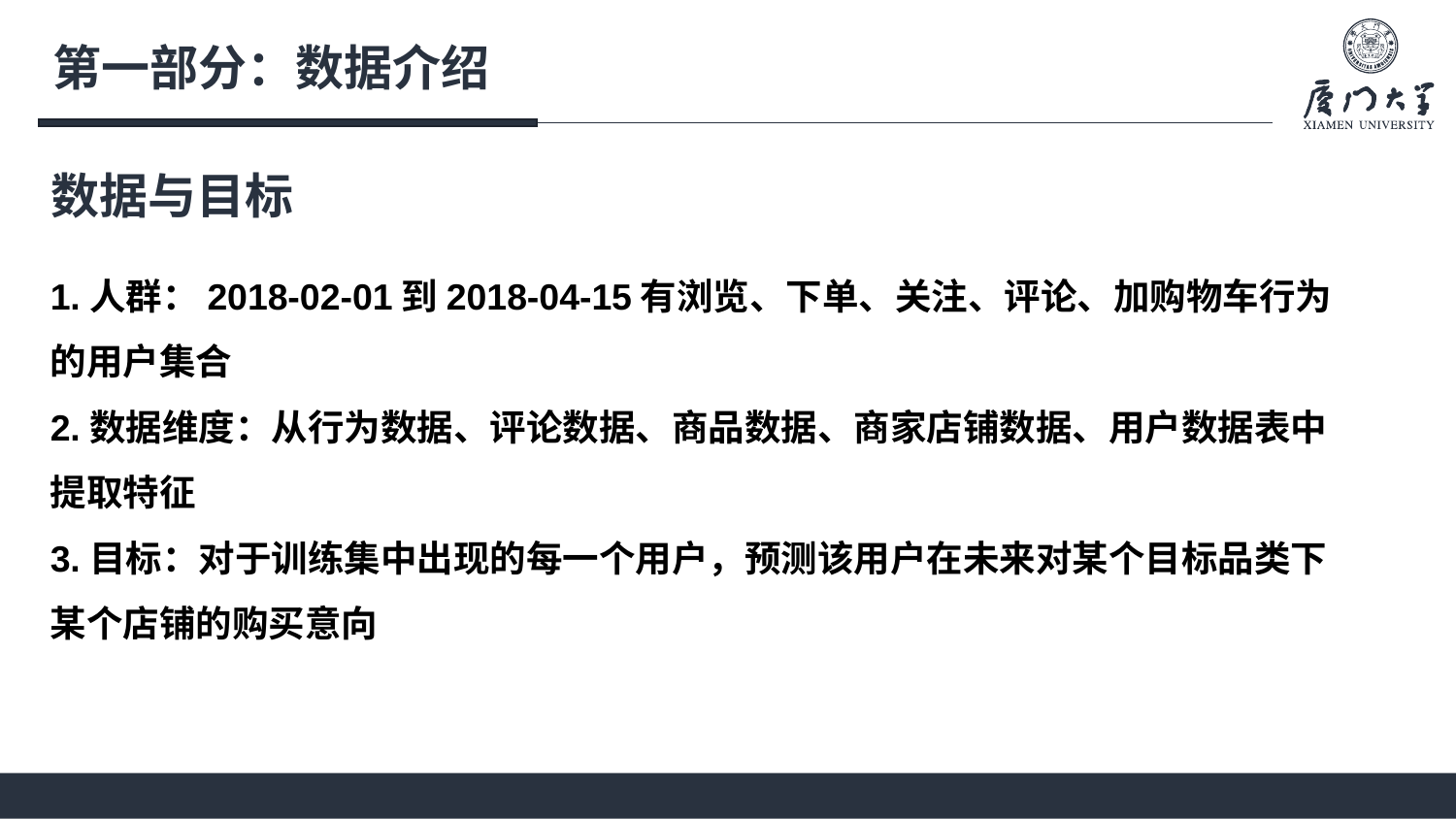

第一部分：数据介绍
数据与目标
1.人群：2018-02-01到2018-04-15有浏览、下单、关注、评论、加购物车行为的用户集合
2.数据维度：从行为数据、评论数据、商品数据、商家店铺数据、用户数据表中提取特征
3.目标：对于训练集中出现的每一个用户，预测该用户在未来对某个目标品类下某个店铺的购买意向